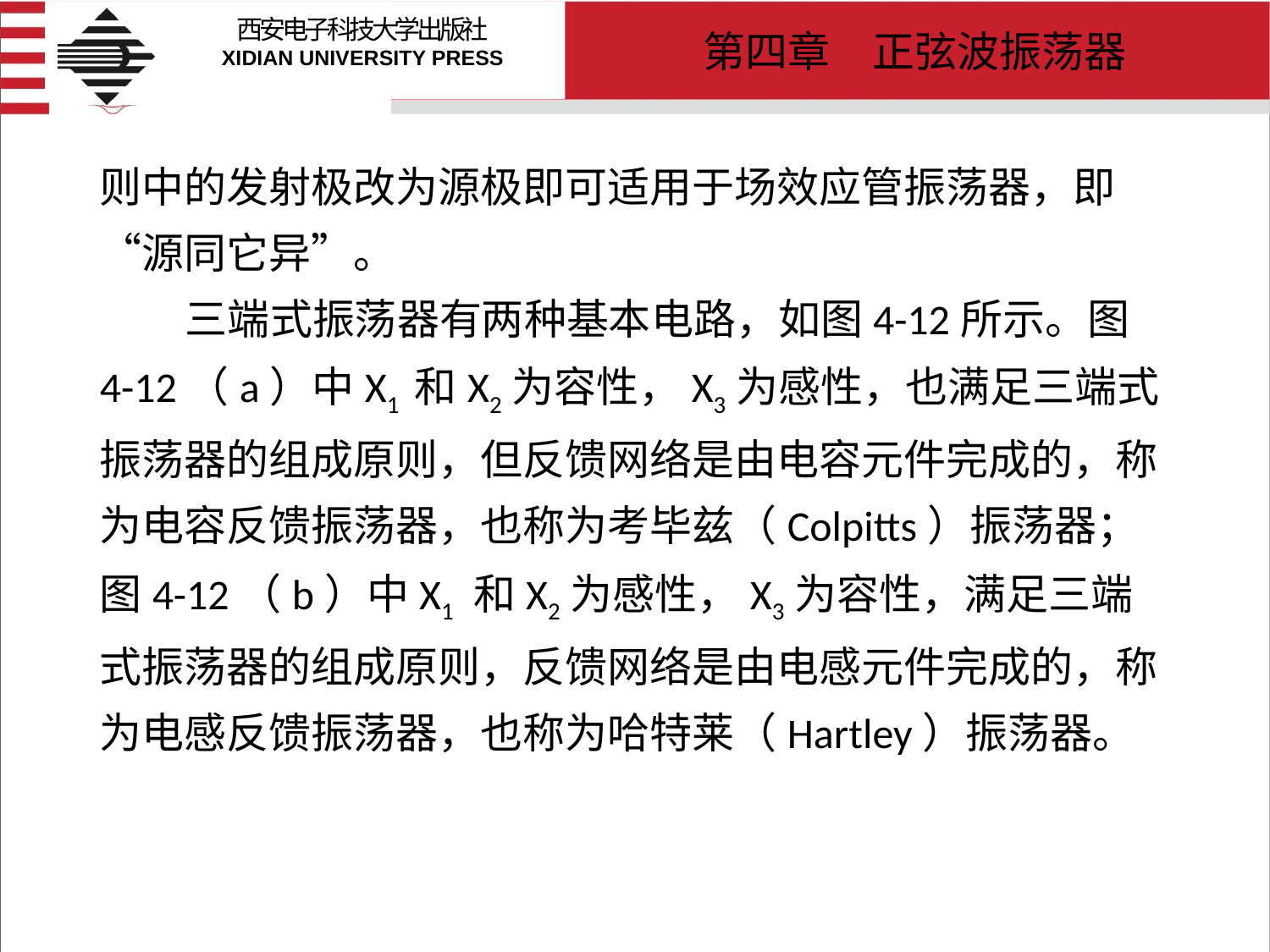

# 则中的发射极改为源极即可适用于场效应管振荡器，即“源同它异”。 三端式振荡器有两种基本电路，如图4-12所示。图4-12（a）中X1 和X2为容性，X3为感性，也满足三端式振荡器的组成原则，但反馈网络是由电容元件完成的，称为电容反馈振荡器，也称为考毕兹（Colpitts）振荡器；图4-12（b）中X1 和X2为感性，X3为容性，满足三端式振荡器的组成原则，反馈网络是由电感元件完成的，称为电感反馈振荡器，也称为哈特莱（Hartley）振荡器。